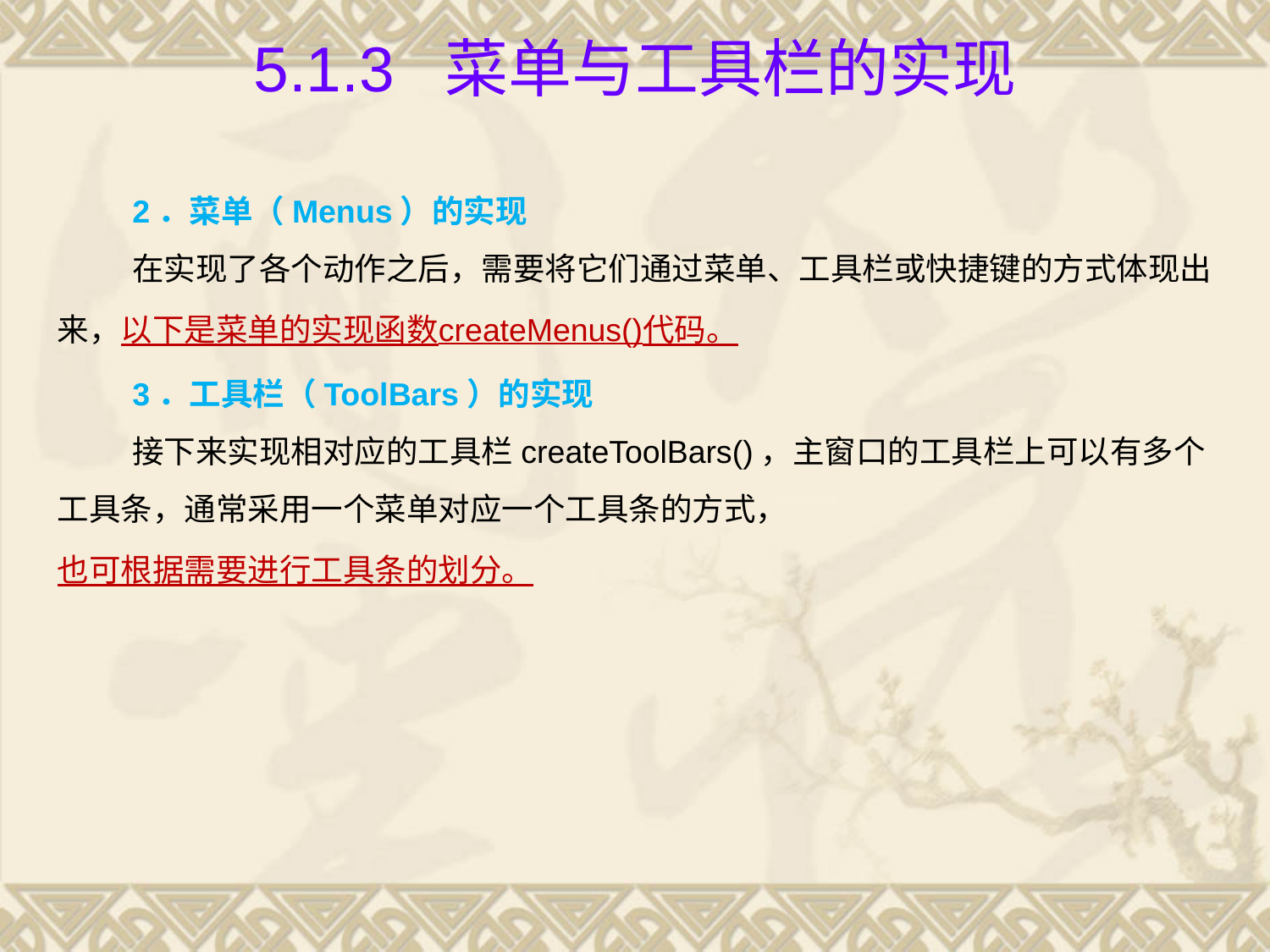

# 5.1.3  菜单与工具栏的实现
2．菜单（Menus）的实现
在实现了各个动作之后，需要将它们通过菜单、工具栏或快捷键的方式体现出来，以下是菜单的实现函数createMenus()代码。
3．工具栏（ToolBars）的实现
接下来实现相对应的工具栏createToolBars()，主窗口的工具栏上可以有多个工具条，通常采用一个菜单对应一个工具条的方式，也可根据需要进行工具条的划分。